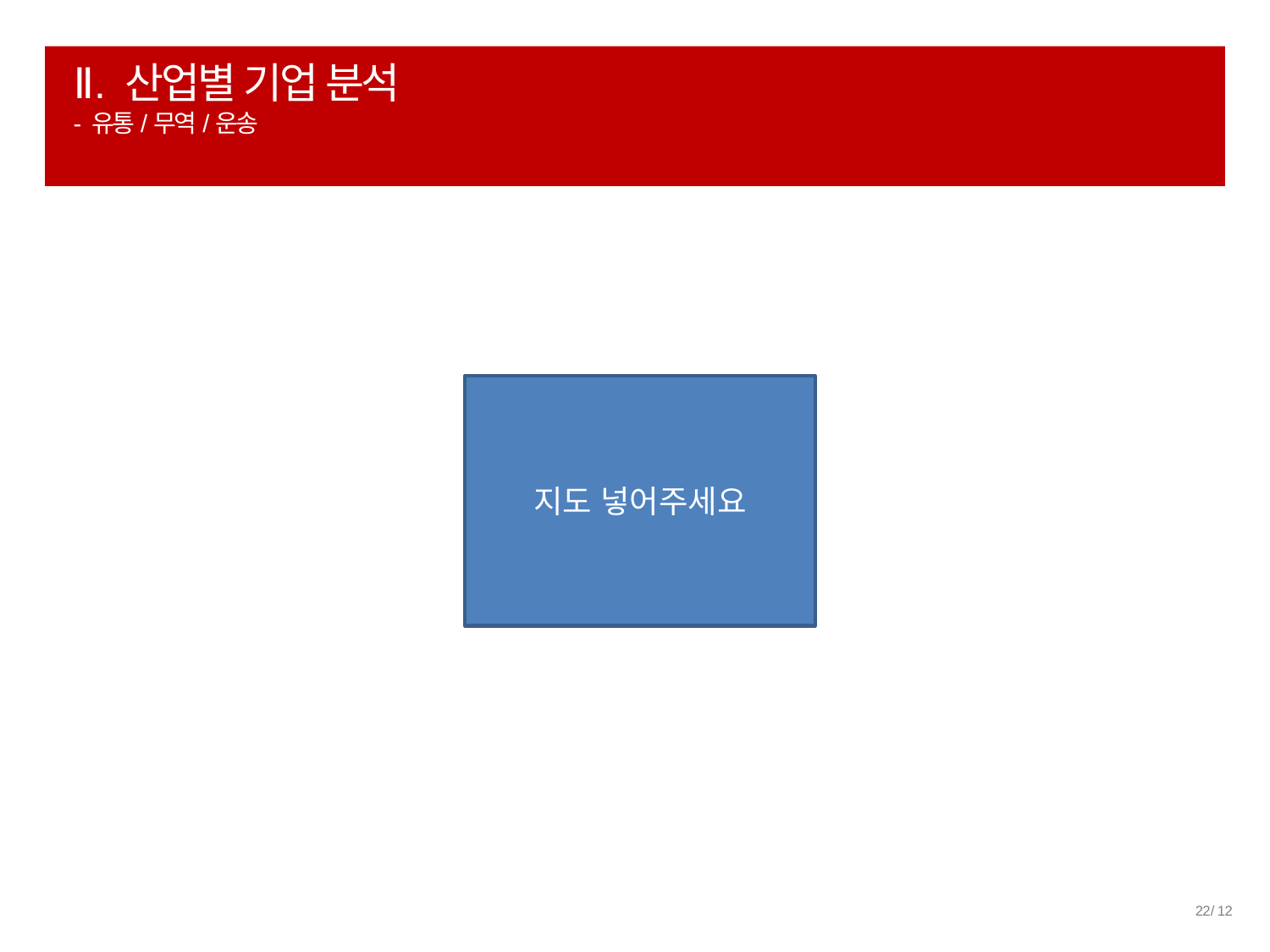

# Ⅱ. 산업별 기업 분석 - 유통/무역/운송
지도 넣어주세요
22/ 12